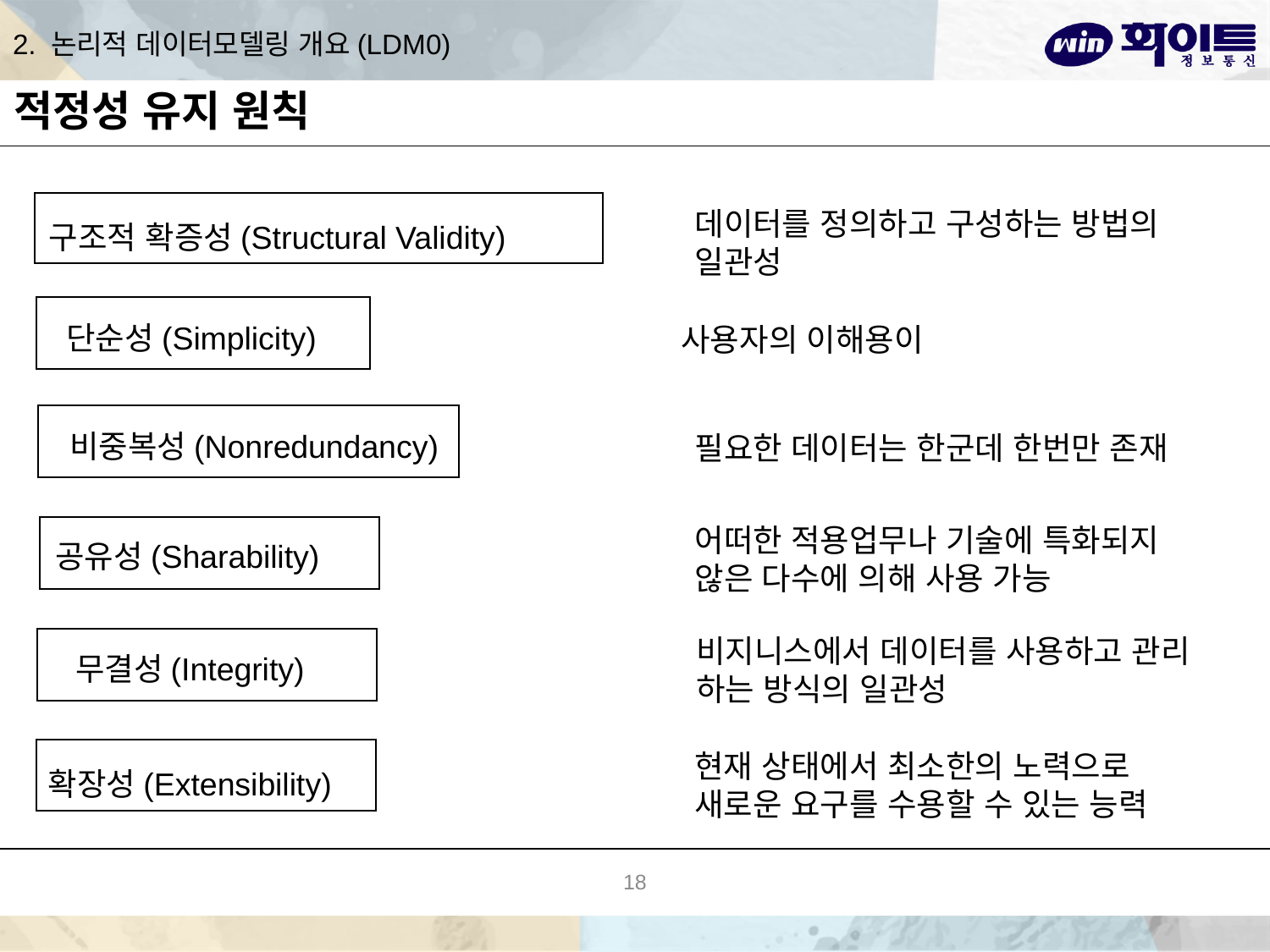

# 2. 논리적 데이터모델링 개요(LDM0)
적정성 유지 원칙

데이터를 정의하고 구성하는 방법의
일관성
구조적 확증성(Structural Validity)

단순성(Simplicity)
사용자의 이해용이

비중복성(Nonredundancy)
필요한 데이터는 한군데 한번만 존재
어떠한 적용업무나 기술에 특화되지
않은 다수에 의해 사용 가능

공유성(Sharability)
비지니스에서 데이터를 사용하고 관리
하는 방식의 일관성

무결성(Integrity)

현재 상태에서 최소한의 노력으로
새로운 요구를 수용할 수 있는 능력
확장성(Extensibility)
18